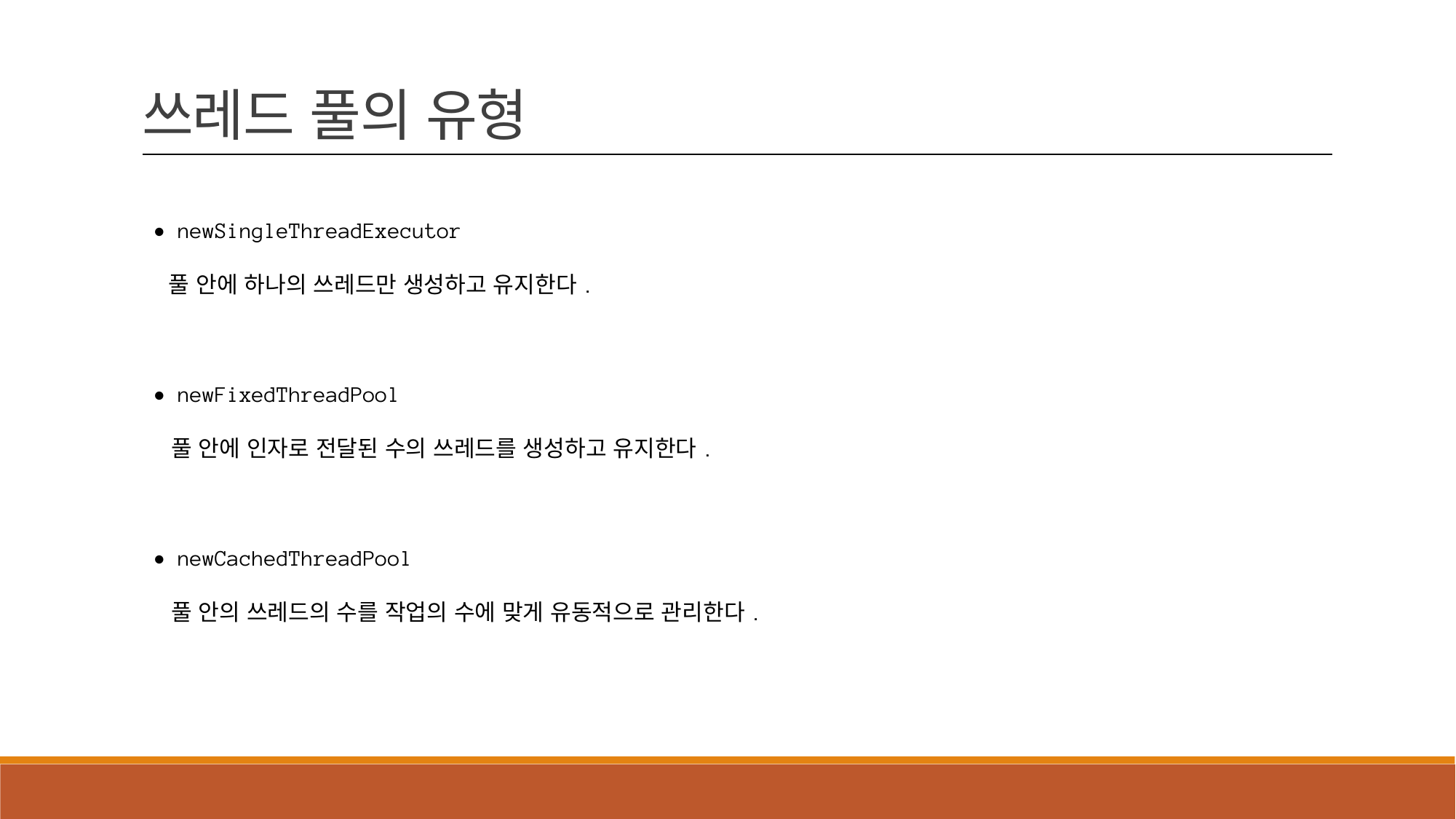

쓰레드 풀의 유형
• newSingleThreadExecutor
  풀 안에 하나의 쓰레드만 생성하고 유지한다.

• newFixedThreadPool
  풀 안에 인자로 전달된 수의 쓰레드를 생성하고 유지한다.

• newCachedThreadPool
  풀 안의 쓰레드의 수를 작업의 수에 맞게 유동적으로 관리한다.